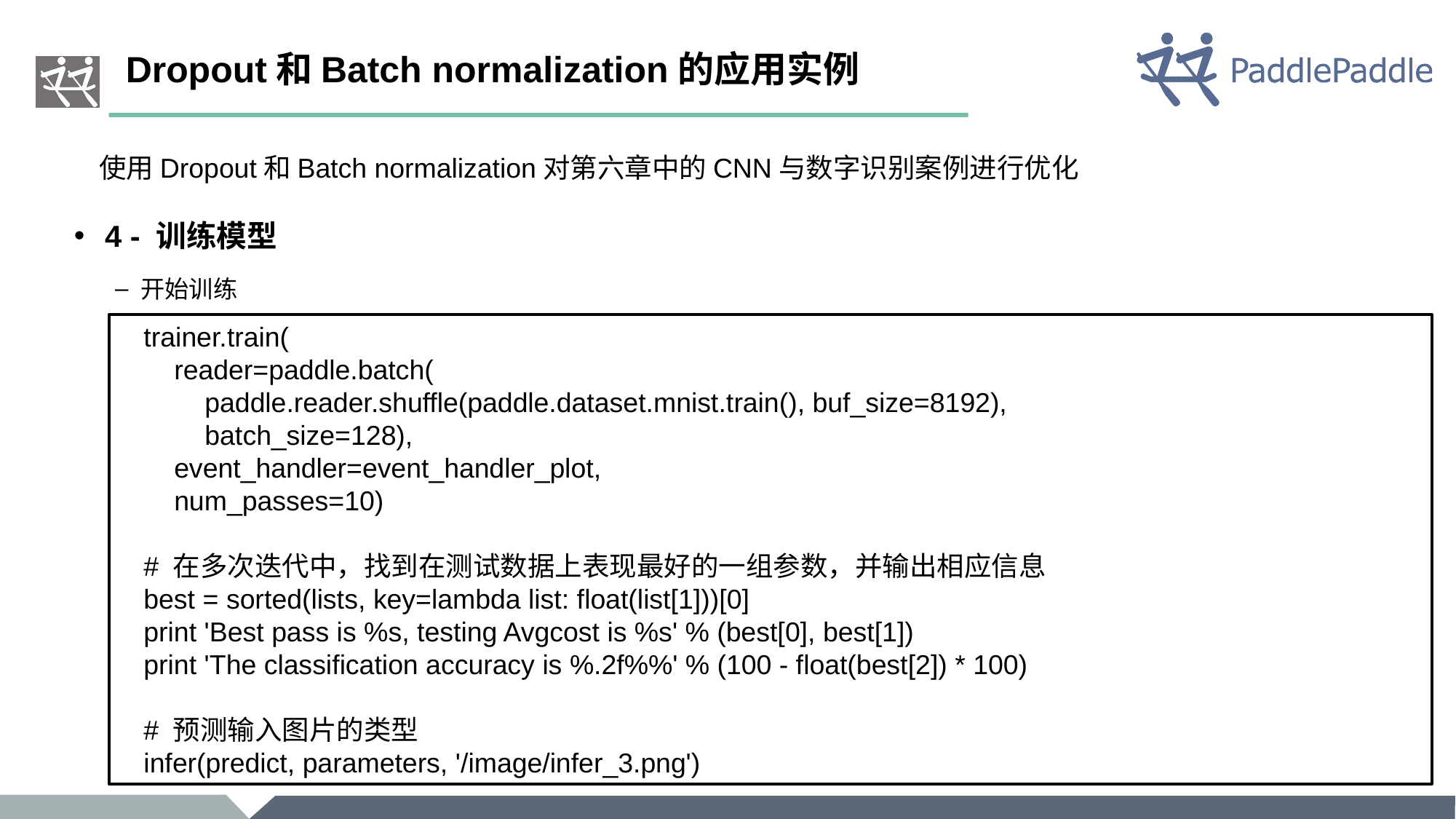

# Dropout和Batch normalization的应用实例
使用Dropout和Batch normalization对第六章中的CNN与数字识别案例进行优化
4 - 训练模型
开始训练
trainer.train(
    reader=paddle.batch(
        paddle.reader.shuffle(paddle.dataset.mnist.train(), buf_size=8192),
        batch_size=128),
    event_handler=event_handler_plot,
    num_passes=10)

# 在多次迭代中，找到在测试数据上表现最好的一组参数，并输出相应信息
best = sorted(lists, key=lambda list: float(list[1]))[0]
print 'Best pass is %s, testing Avgcost is %s' % (best[0], best[1])
print 'The classification accuracy is %.2f%%' % (100 - float(best[2]) * 100)

# 预测输入图片的类型
infer(predict, parameters, '/image/infer_3.png')